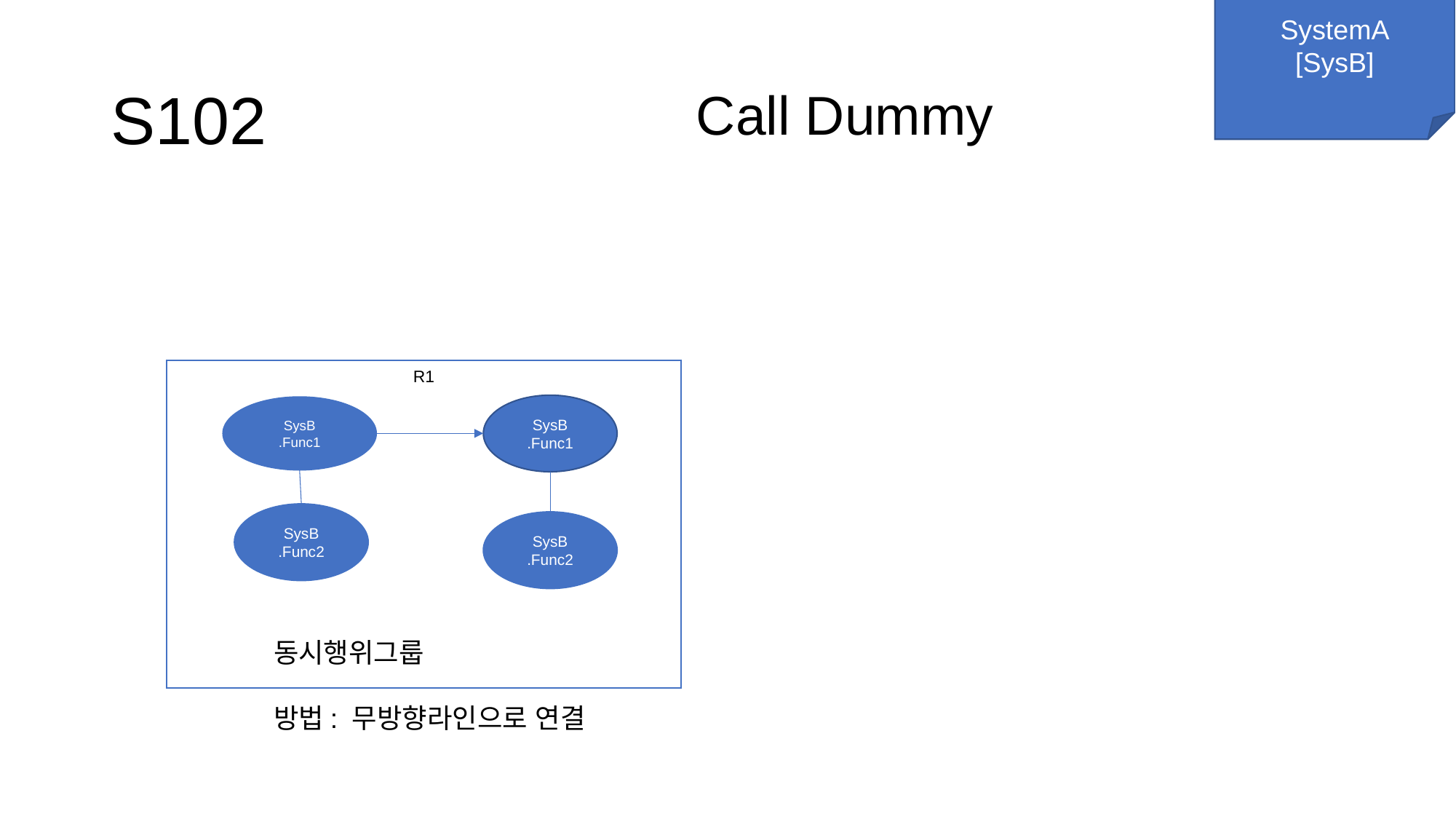

SystemA
[SysB]
# S102
Call Dummy
R1
SysB
.Func1
SysB
.Func2
SysB
.Func2
SysB
.Func1
동시행위그룹

방법: 무방향라인으로 연결